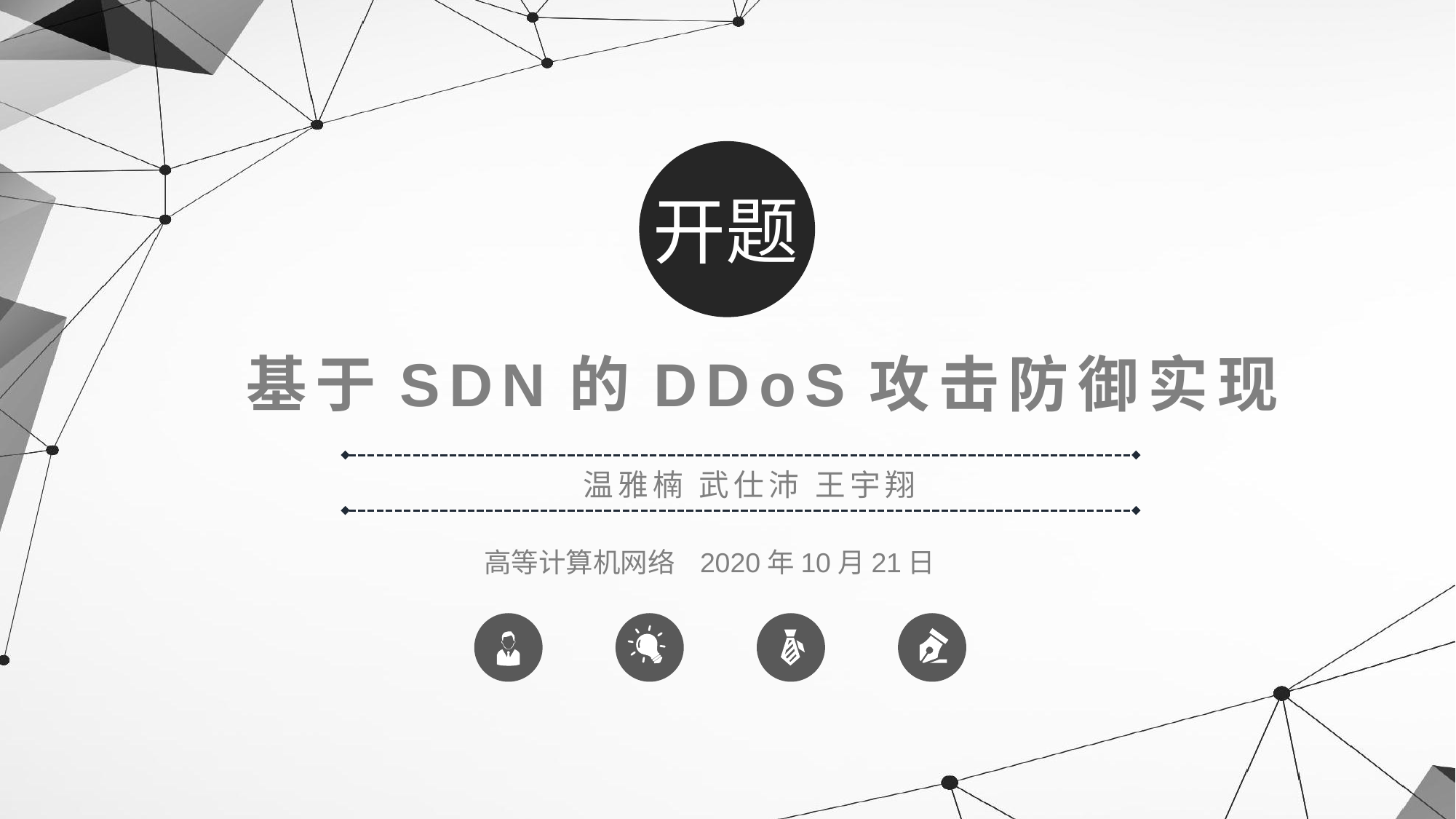

开题
基于SDN的DDoS攻击防御实现
温雅楠 武仕沛 王宇翔
高等计算机网络   2020年10月21日